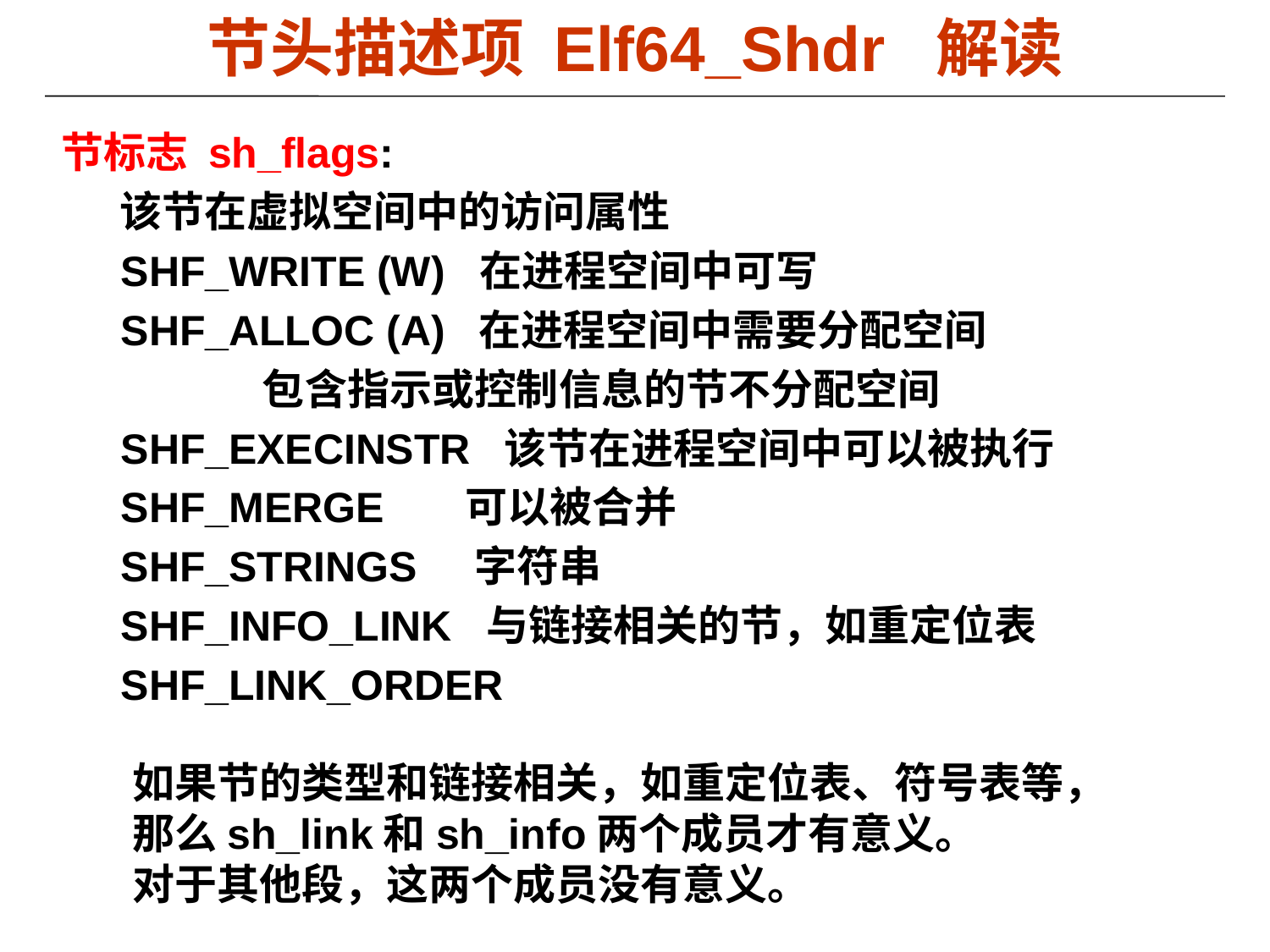

# 节头描述项 Elf64_Shdr  解读
节标志 sh_flags:
     该节在虚拟空间中的访问属性
     SHF_WRITE (W)  在进程空间中可写
     SHF_ALLOC (A)  在进程空间中需要分配空间
                    包含指示或控制信息的节不分配空间
     SHF_EXECINSTR  该节在进程空间中可以被执行
     SHF_MERGE      可以被合并
     SHF_STRINGS    字符串
     SHF_INFO_LINK  与链接相关的节，如重定位表
     SHF_LINK_ORDER
 如果节的类型和链接相关，如重定位表、符号表等，
 那么sh_link和sh_info两个成员才有意义。
 对于其他段，这两个成员没有意义。